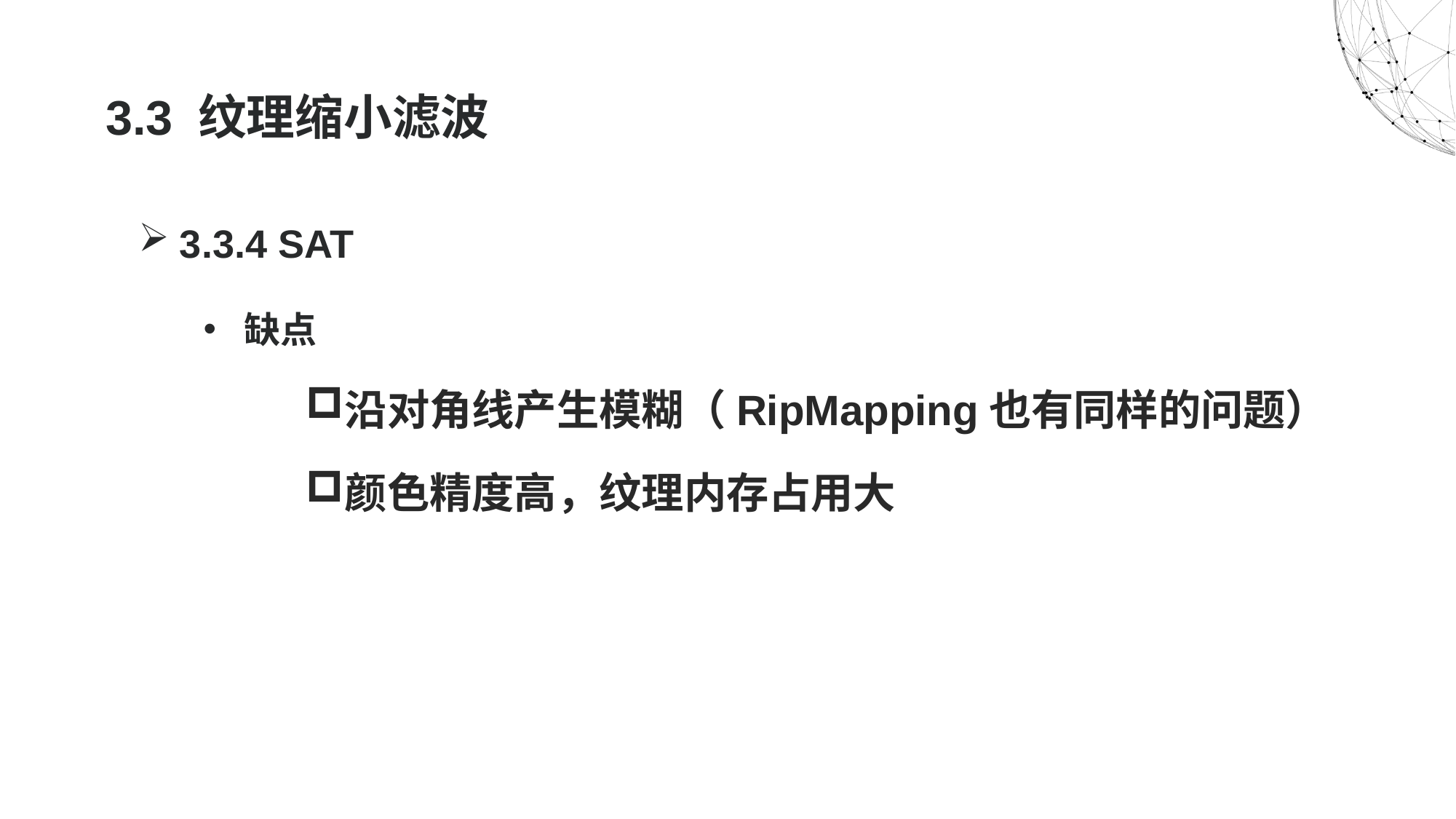

# 3.3 纹理缩小滤波
3.3.4 SAT
缺点
沿对角线产生模糊（RipMapping也有同样的问题）
颜色精度高，纹理内存占用大